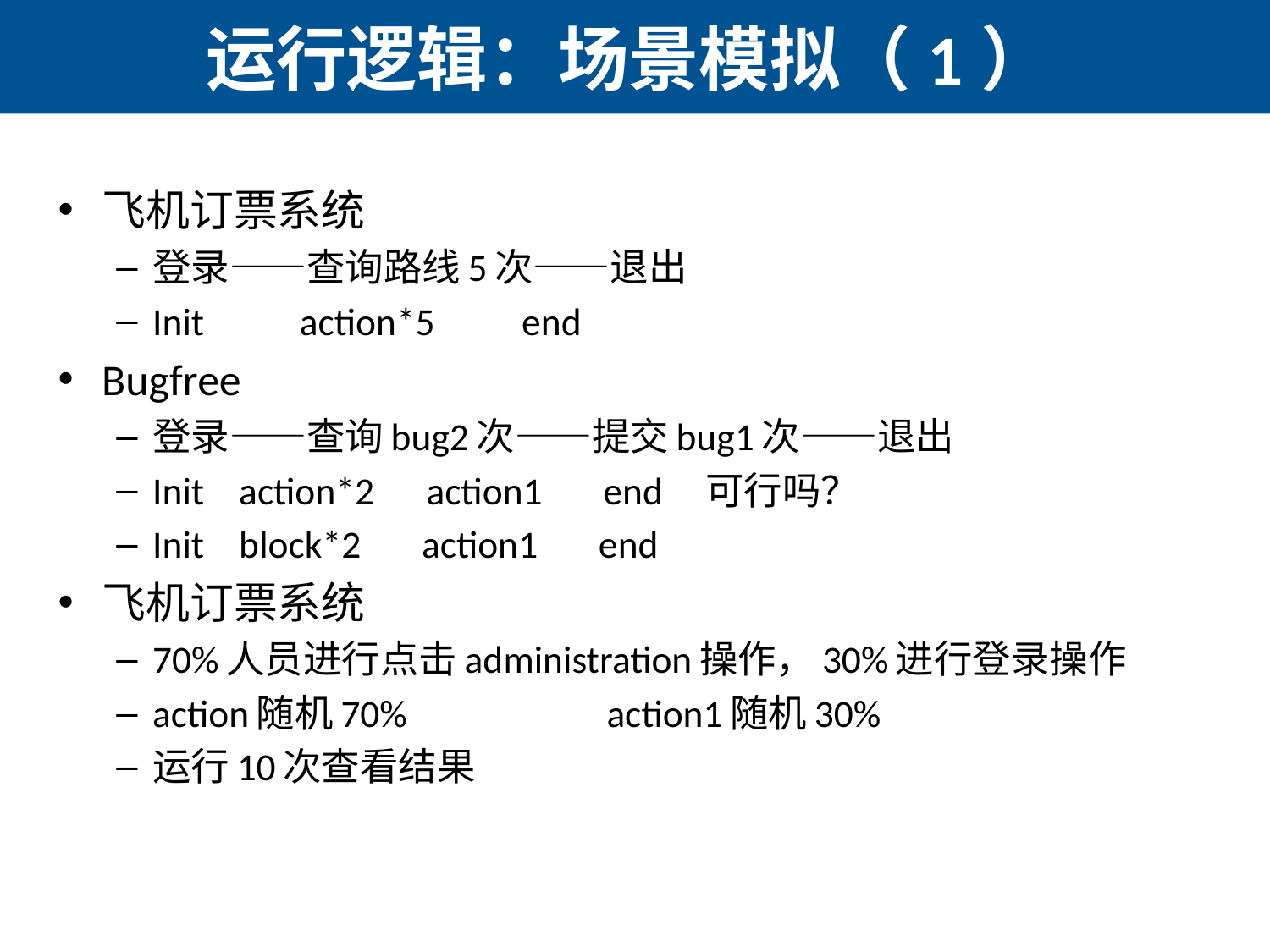

# 运行逻辑：场景模拟（1）
飞机订票系统
登录——查询路线5次——退出
Init           action*5          end
Bugfree
登录——查询bug2次——提交bug1次——退出
Init    action*2      action1       end    可行吗？
Init    block*2       action1       end
飞机订票系统
70%人员进行点击administration操作，30%进行登录操作
action随机70%                       action1随机30%
运行10次查看结果